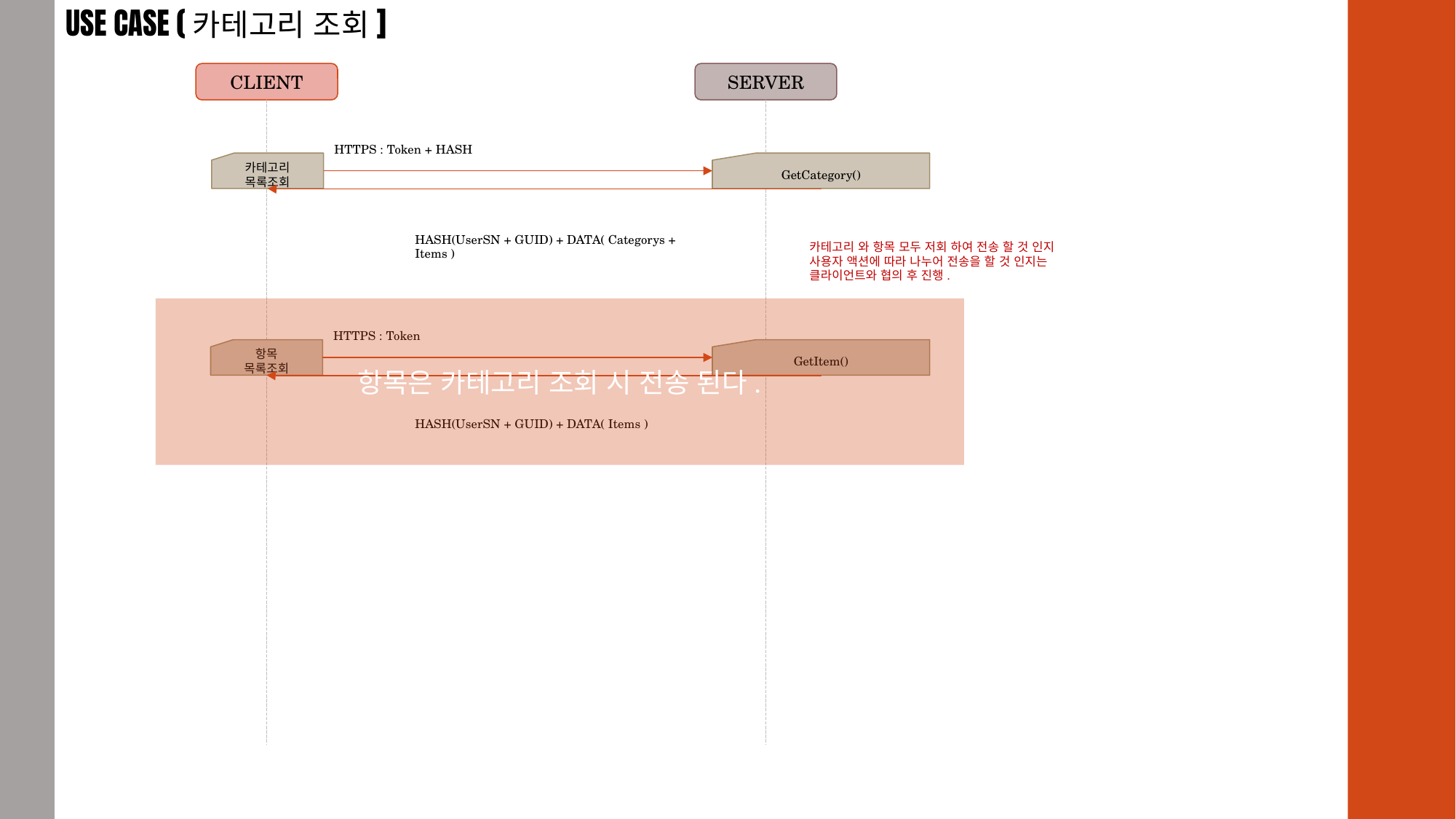

USE CASE (카테고리 조회]
CLIENT
SERVER
HTTPS : Token + HASH
카테고리
목록조회
GetCategory()
HASH(UserSN + GUID) + DATA( Categorys + Items )
카테고리 와 항목 모두 저회 하여 전송 할 것 인지
사용자 액션에 따라 나누어 전송을 할 것 인지는 클라이언트와 협의 후 진행.
항목은 카테고리 조회 시 전송 된다.
HTTPS : Token
항목
목록조회
GetItem()
HASH(UserSN + GUID) + DATA( Items )